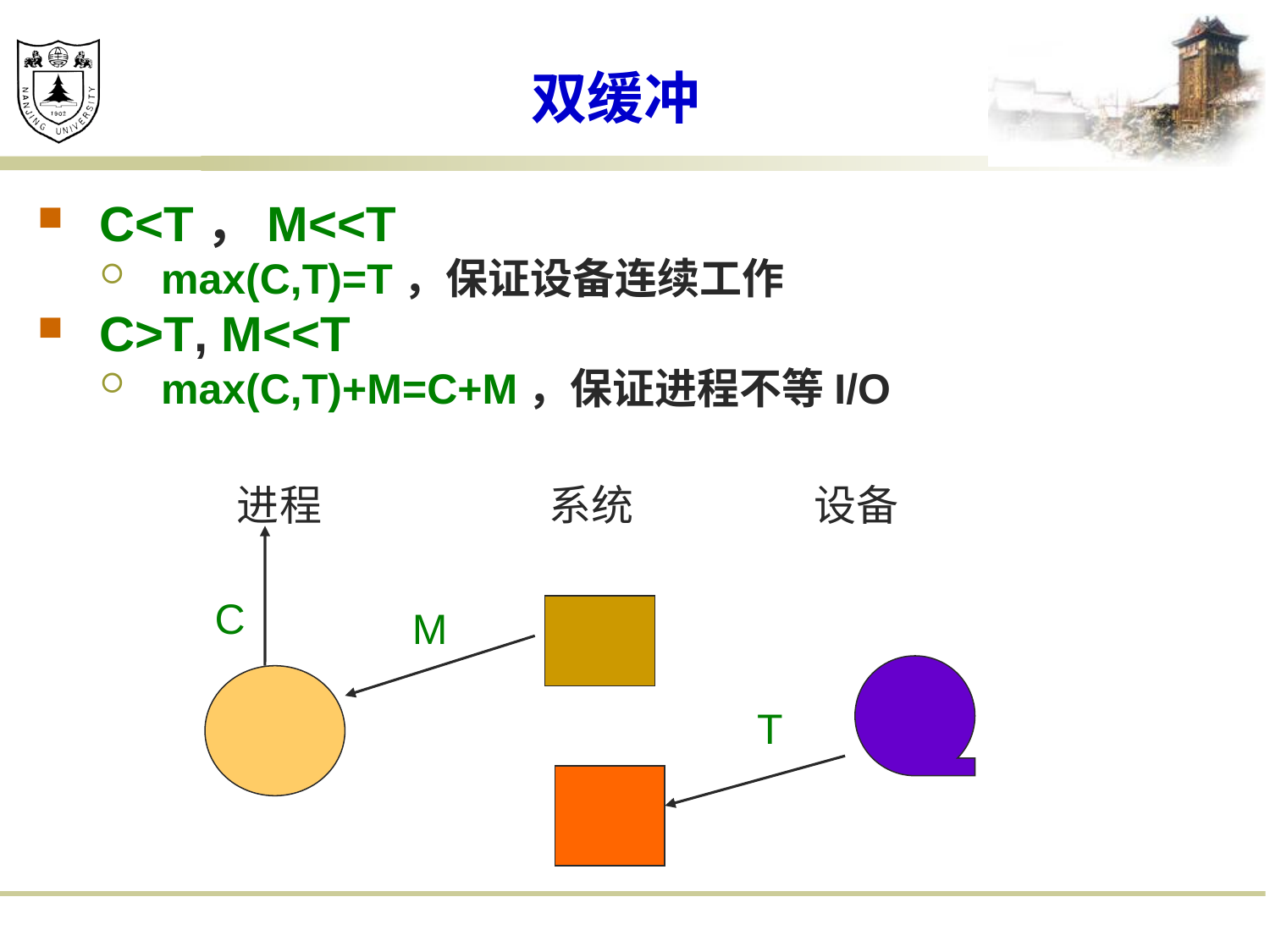

# 双缓冲
C<T，M<<T
max(C,T)=T，保证设备连续工作
C>T, M<<T
max(C,T)+M=C+M，保证进程不等I/O

 进程                        系统                   设备

C

M

T

41